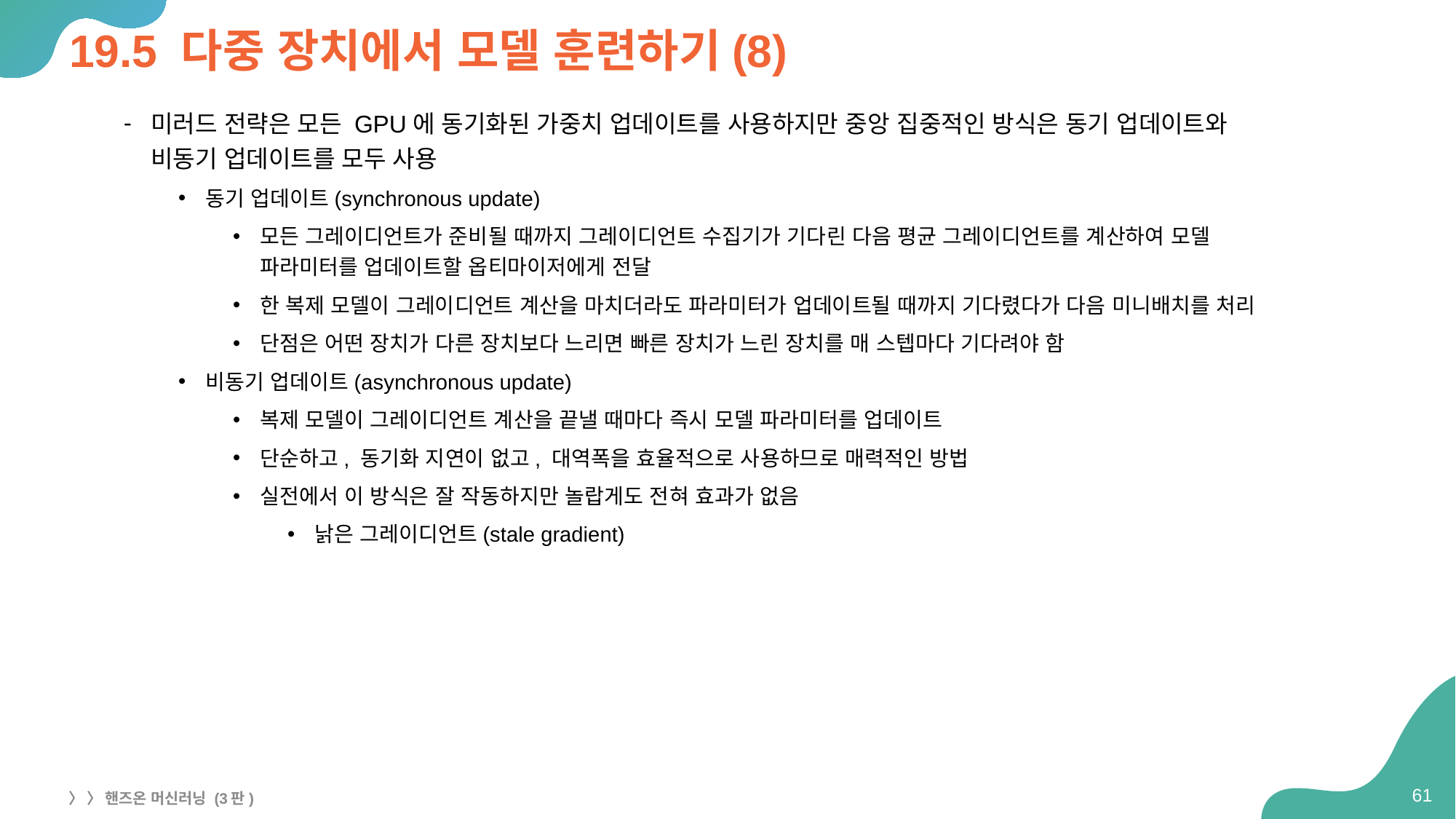

# 19.5 다중 장치에서 모델 훈련하기(8)
미러드 전략은 모든 GPU에 동기화된 가중치 업데이트를 사용하지만 중앙 집중적인 방식은 동기 업데이트와
비동기 업데이트를 모두 사용
동기 업데이트(synchronous update)
모든 그레이디언트가 준비될 때까지 그레이디언트 수집기가 기다린 다음 평균 그레이디언트를 계산하여 모델
파라미터를 업데이트할 옵티마이저에게 전달
한 복제 모델이 그레이디언트 계산을 마치더라도 파라미터가 업데이트될 때까지 기다렸다가 다음 미니배치를 처리
단점은 어떤 장치가 다른 장치보다 느리면 빠른 장치가 느린 장치를 매 스텝마다 기다려야 함
비동기 업데이트(asynchronous update)
복제 모델이 그레이디언트 계산을 끝낼 때마다 즉시 모델 파라미터를 업데이트
단순하고, 동기화 지연이 없고, 대역폭을 효율적으로 사용하므로 매력적인 방법
실전에서 이 방식은 잘 작동하지만 놀랍게도 전혀 효과가 없음
낡은 그레이디언트(stale gradient)

61
〉 〉 핸즈온 머신러닝 (3판)